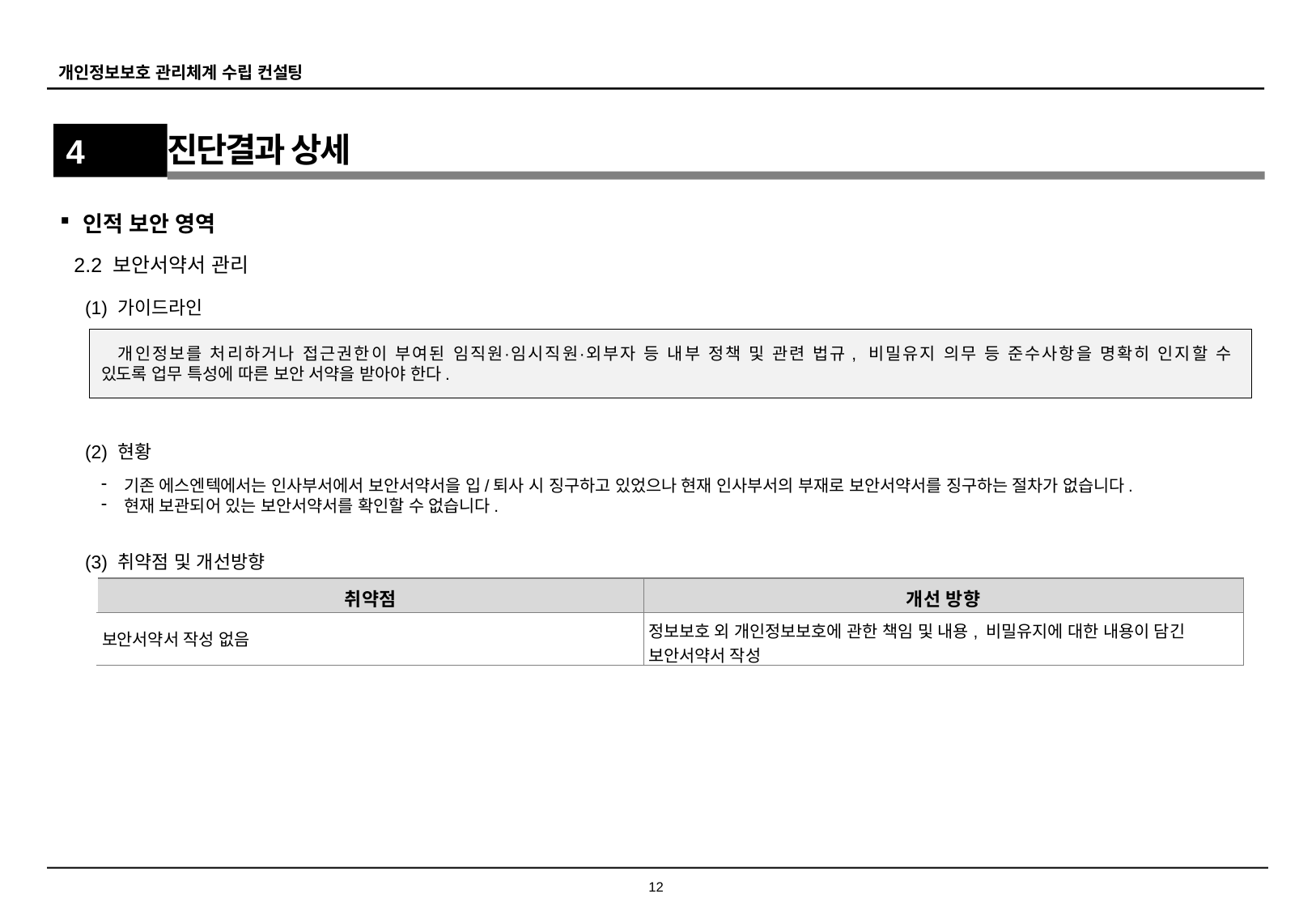

4
진단결과 상세

인적 보안 영역
2.2 보안서약서 관리
(1) 가이드라인
개인정보를 처리하거나 접근권한이 부여된 임직원∙임시직원∙외부자 등 내부 정책 및 관련 법규, 비밀유지 의무 등 준수사항을 명확히 인지할 수
있도록 업무 특성에 따른 보안 서약을 받아야 한다.
(2) 현황
기존 에스엔텍에서는 인사부서에서 보안서약서을 입/퇴사 시 징구하고 있었으나 현재 인사부서의 부재로 보안서약서를 징구하는 절차가 없습니다.
현재 보관되어 있는 보안서약서를 확인할 수 없습니다.
(3) 취약점 및 개선방향
| 취약점 | 개선 방향 |
| --- | --- |
| 보안서약서 작성 없음 | 정보보호 외 개인정보보호에 관한 책임 및 내용, 비밀유지에 대한 내용이 담긴 보안서약서 작성 |